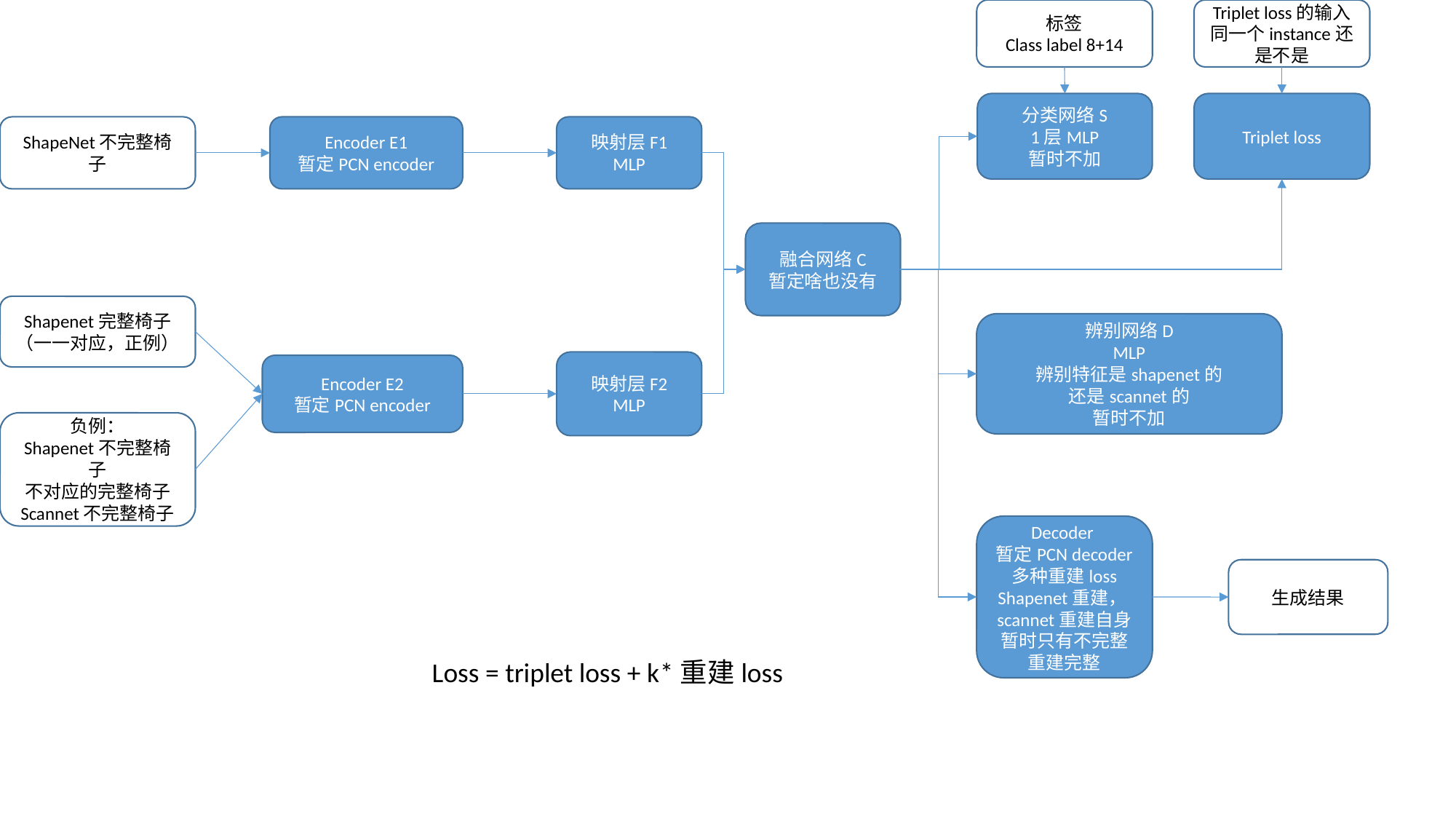

标签
Class label 8+14
Triplet loss的输入
同一个instance还是不是
分类网络S
1层MLP
暂时不加
Triplet loss
ShapeNet不完整椅子
Encoder E1
暂定PCN encoder
映射层F1
MLP
融合网络C
暂定啥也没有
Shapenet完整椅子（一一对应，正例）
辨别网络D
MLP
辨别特征是shapenet的
还是scannet的
暂时不加
映射层F2
MLP
Encoder E2
暂定PCN encoder
负例：
Shapenet不完整椅子
不对应的完整椅子
Scannet不完整椅子
Decoder
暂定PCN decoder
多种重建loss
Shapenet重建，scannet重建自身
暂时只有不完整重建完整
生成结果
Loss = triplet loss + k*重建loss